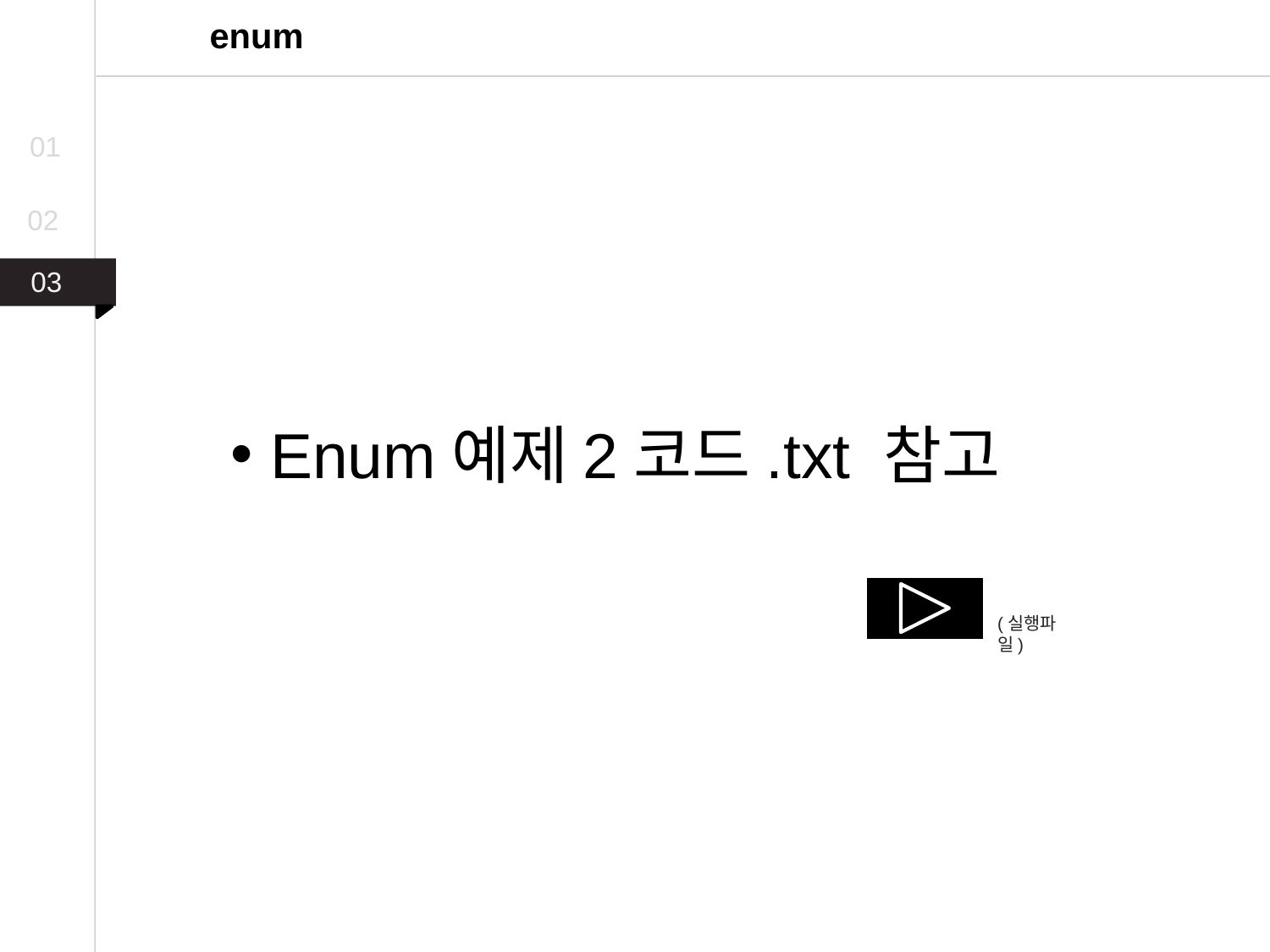

enum
01
02
03

03
02

Enum예제2코드.txt 참고

(실행파일)